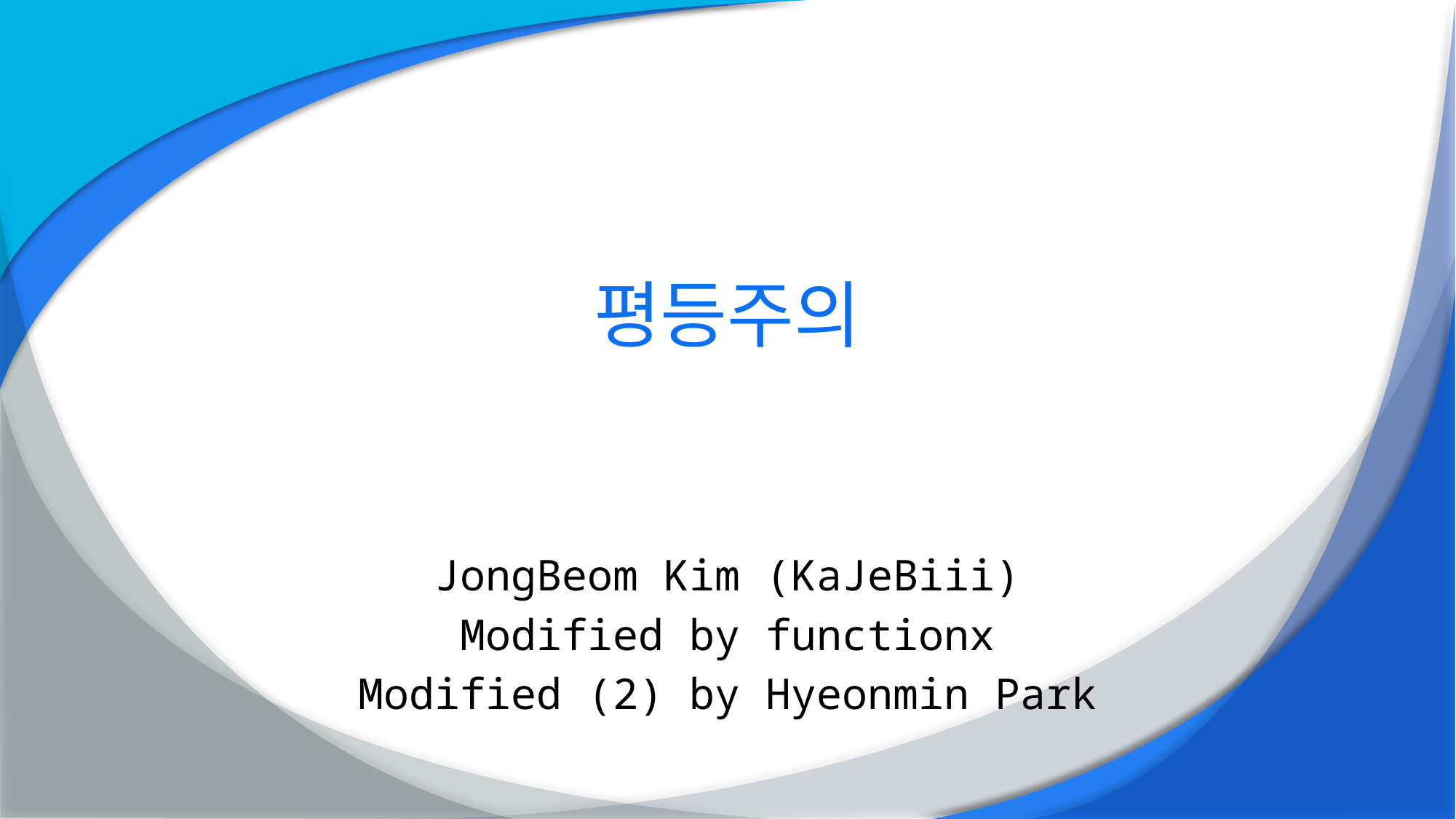

# 평등주의
JongBeom Kim (KaJeBiii)
Modified by functionx
Modified (2) by Hyeonmin Park